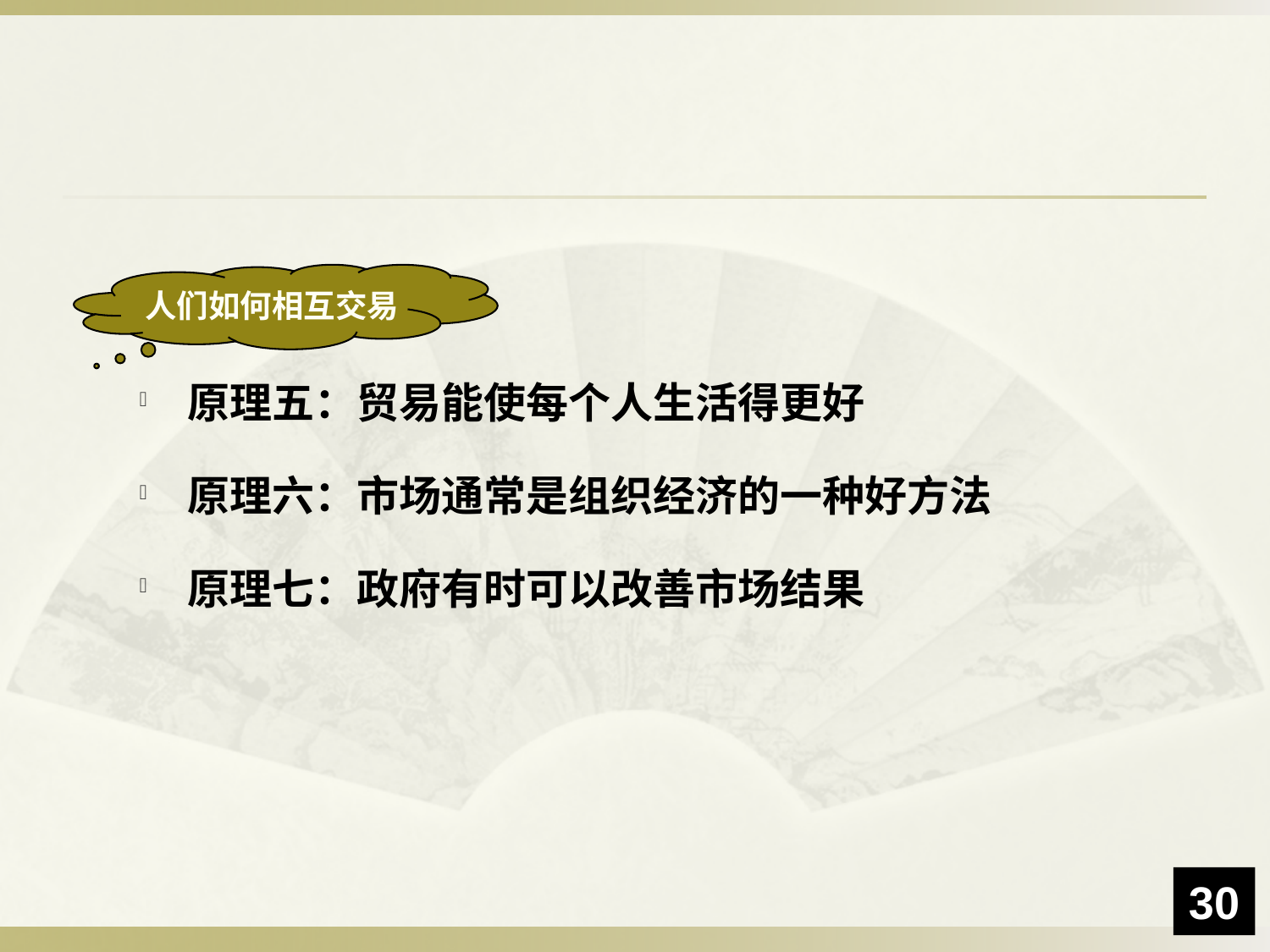

人们如何相互交易
原理五：贸易能使每个人生活得更好
原理六：市场通常是组织经济的一种好方法
原理七：政府有时可以改善市场结果
30